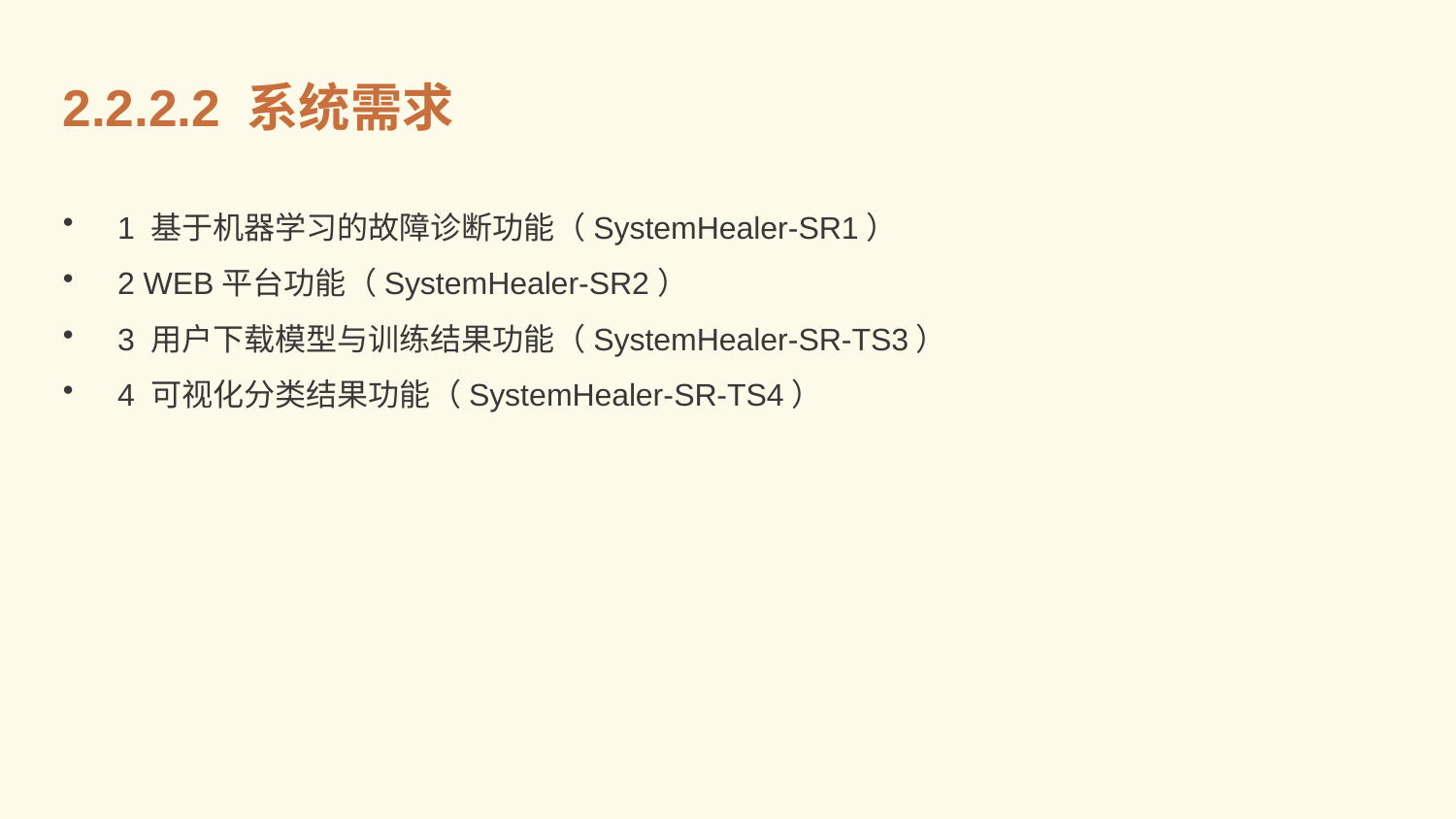

2.2.2.2 系统需求
1 基于机器学习的故障诊断功能（SystemHealer-SR1）
2 WEB平台功能（SystemHealer-SR2）
3 用户下载模型与训练结果功能（SystemHealer-SR-TS3）
4 可视化分类结果功能（SystemHealer-SR-TS4）